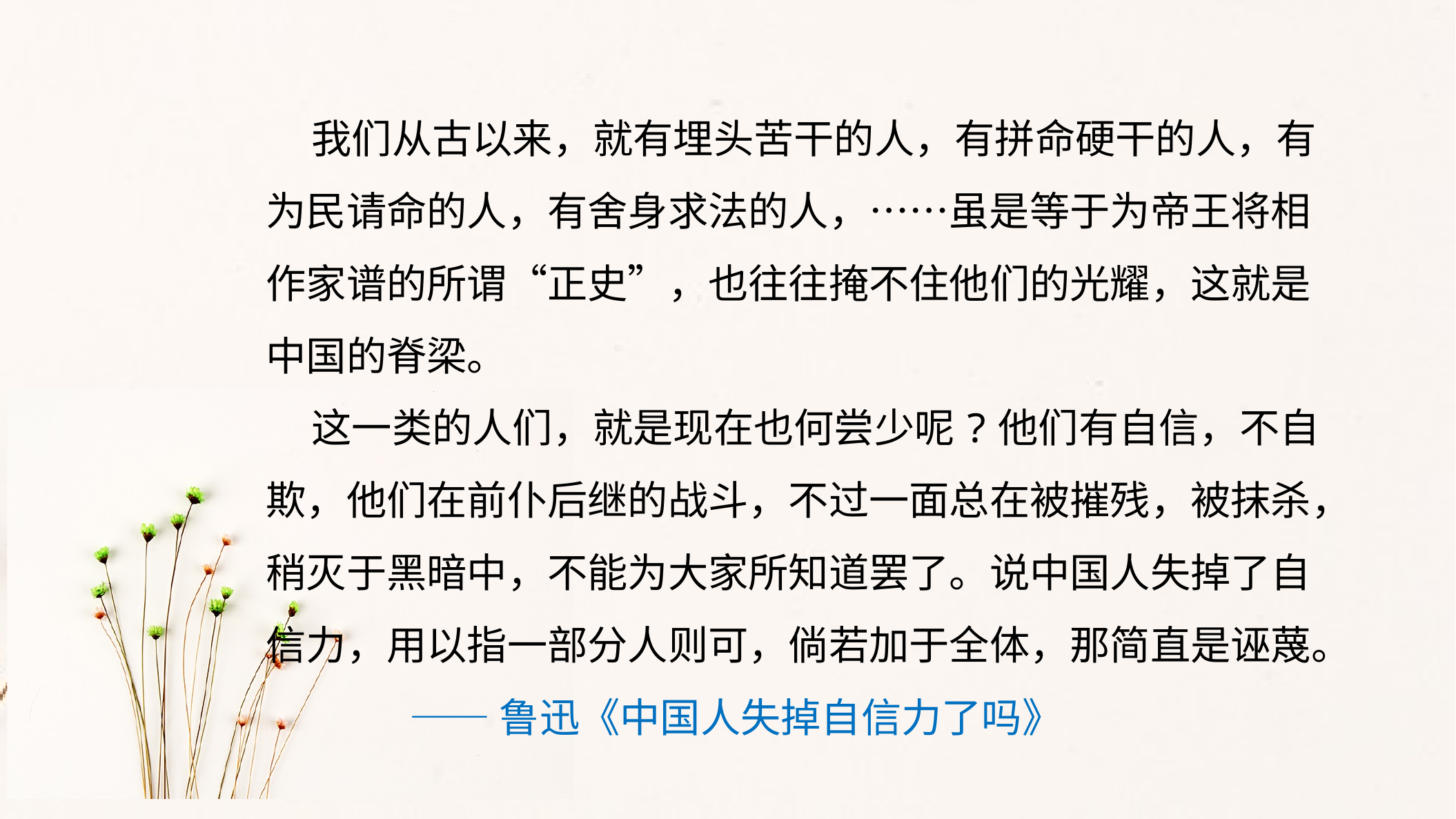

我们从古以来，就有埋头苦干的人，有拼命硬干的人，有为民请命的人，有舍身求法的人，……虽是等于为帝王将相作家谱的所谓“正史”，也往往掩不住他们的光耀，这就是中国的脊梁。
    这一类的人们，就是现在也何尝少呢?他们有自信，不自欺，他们在前仆后继的战斗，不过一面总在被摧残，被抹杀，稍灭于黑暗中，不能为大家所知道罢了。说中国人失掉了自信力，用以指一部分人则可，倘若加于全体，那简直是诬蔑。
                ——鲁迅《中国人失掉自信力了吗》